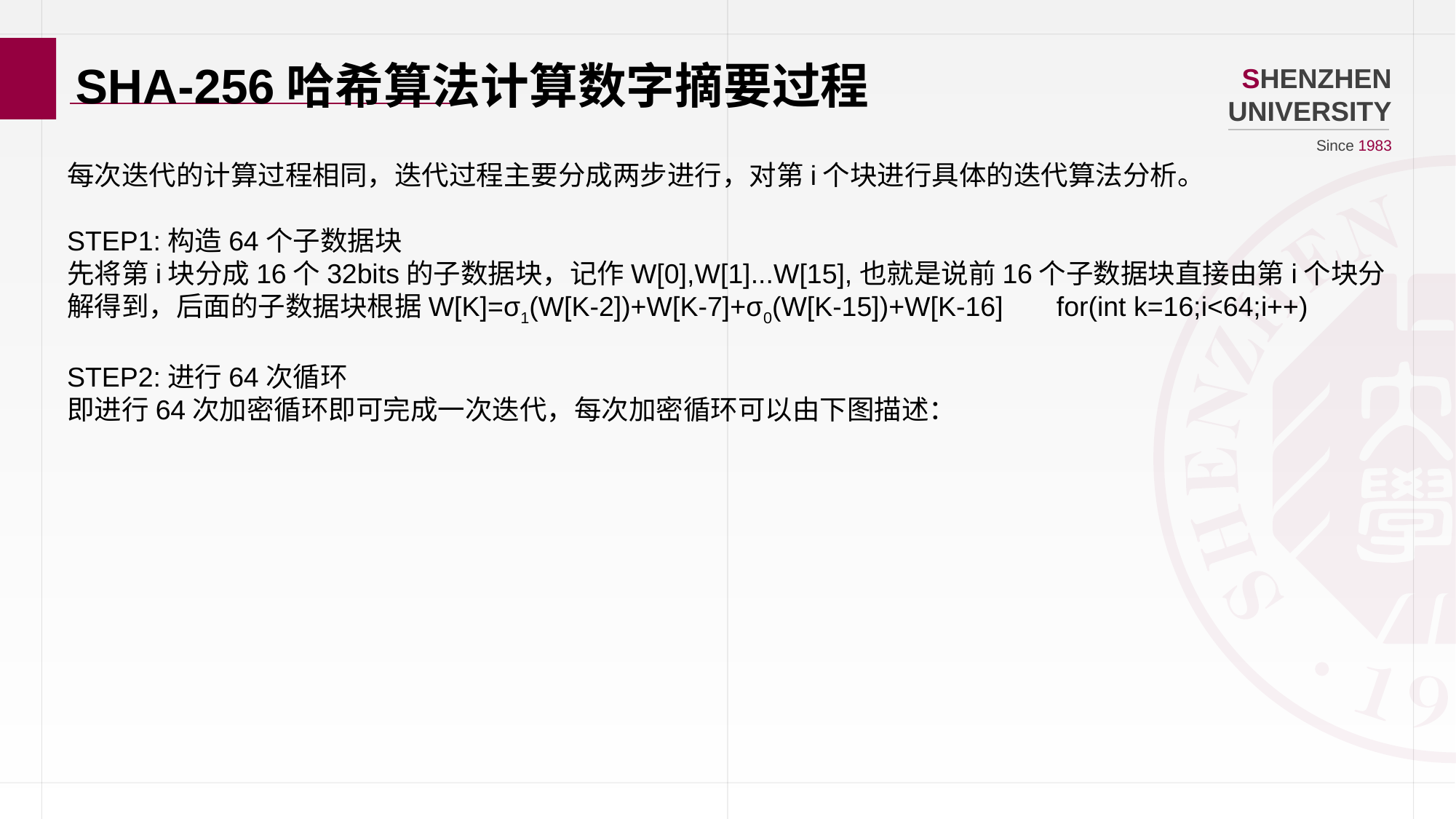

SHA-256哈希算法计算数字摘要过程
每次迭代的计算过程相同，迭代过程主要分成两步进行，对第i个块进行具体的迭代算法分析。

STEP1:构造64个子数据块
先将第i块分成16个32bits的子数据块，记作W[0],W[1]...W[15],也就是说前16个子数据块直接由第i个块分解得到，后面的子数据块根据W[K]=σ1(W[K-2])+W[K-7]+σ0(W[K-15])+W[K-16]       for(int k=16;i<64;i++)

STEP2:进行64次循环
即进行64次加密循环即可完成一次迭代，每次加密循环可以由下图描述：

9